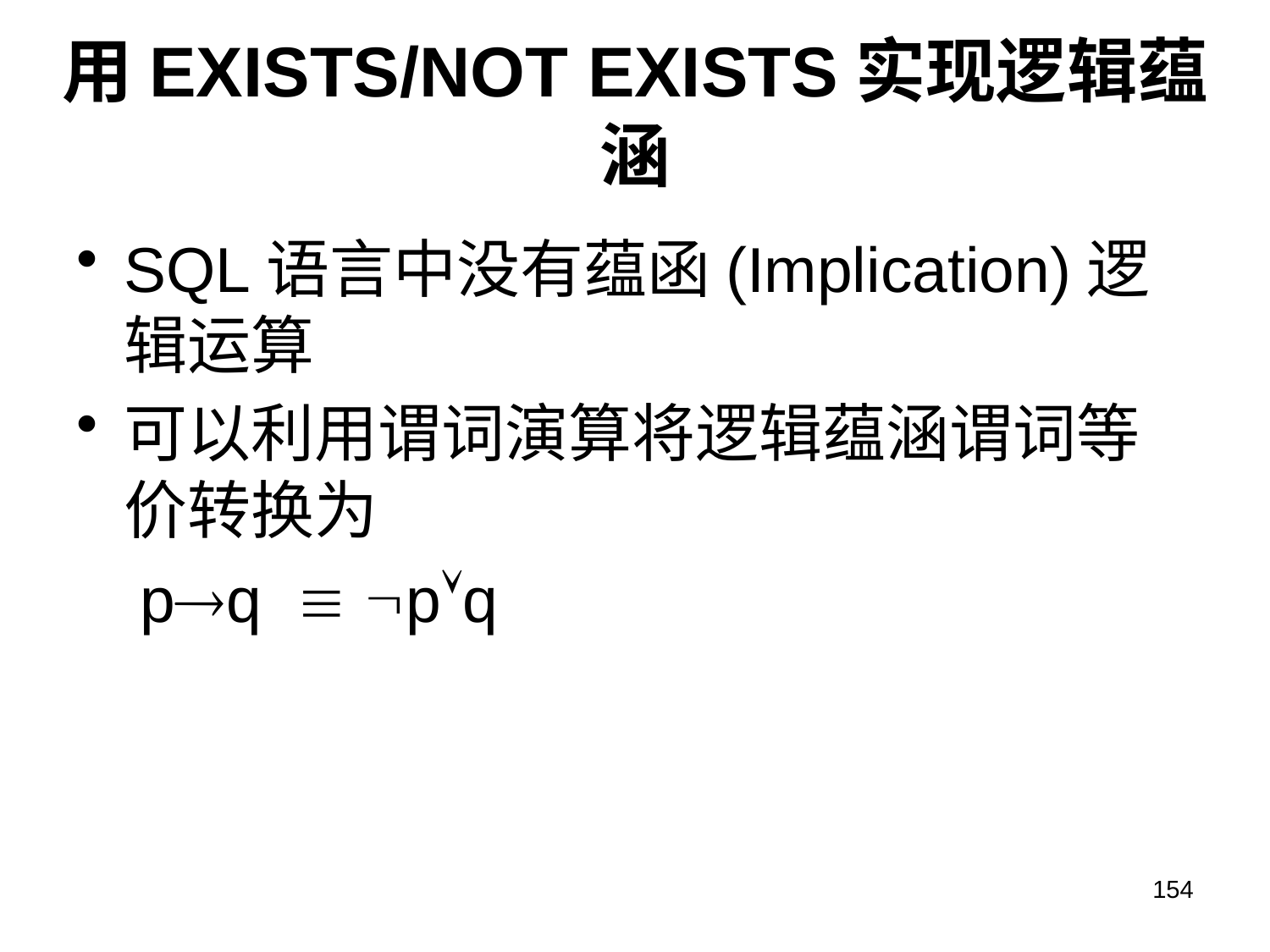

# 用EXISTS/NOT EXISTS实现逻辑蕴涵
SQL语言中没有蕴函(Implication)逻辑运算
可以利用谓词演算将逻辑蕴涵谓词等价转换为
p→q  ≡ ¬p∨q

154